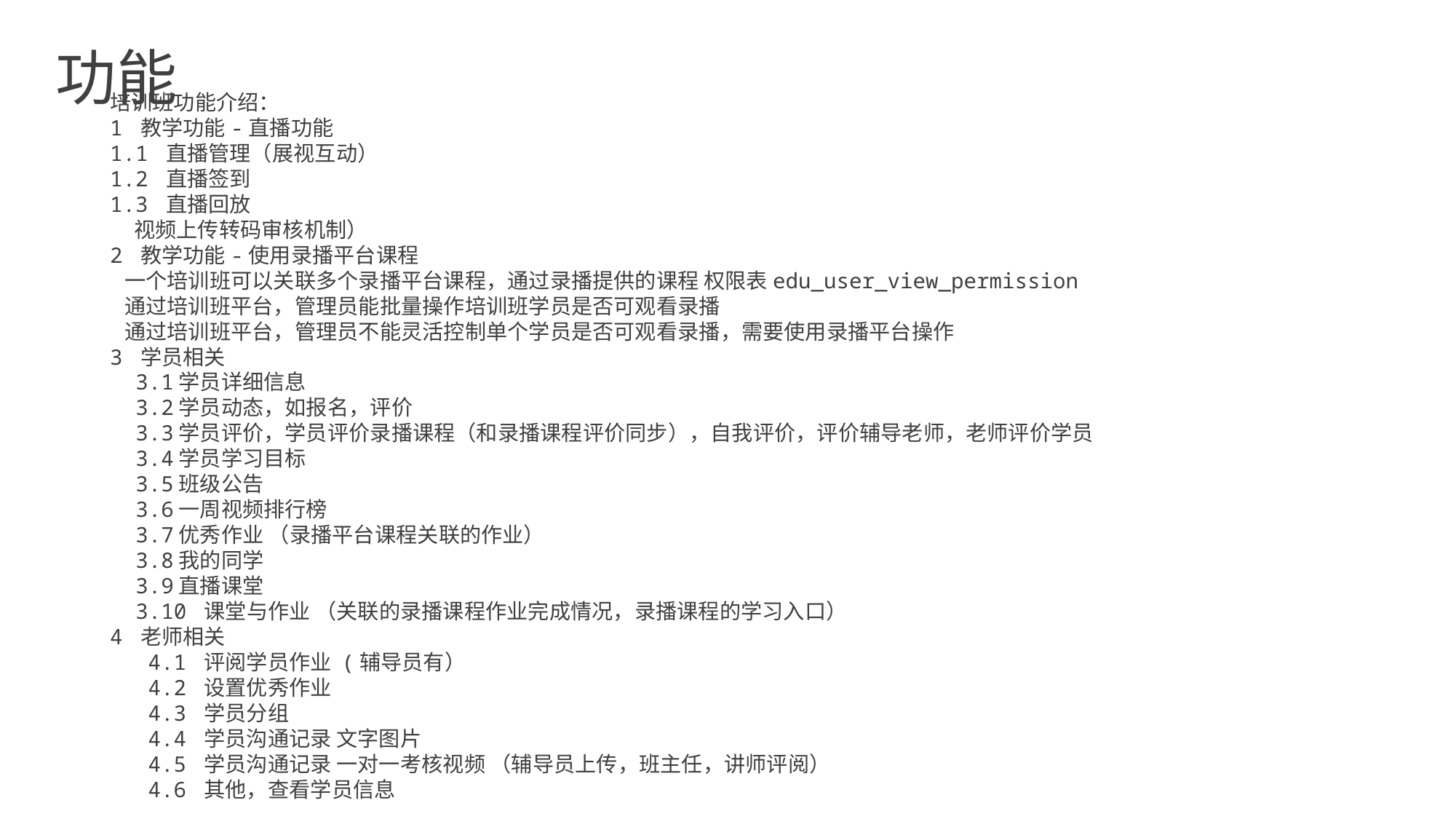

功能
培训班功能介绍：
1 教学功能-直播功能
1.1 直播管理（展视互动）
1.2 直播签到
1.3 直播回放
    视频上传转码审核机制）
2 教学功能-使用录播平台课程
  一个培训班可以关联多个录播平台课程，通过录播提供的课程 权限表edu_user_view_permission
  通过培训班平台，管理员能批量操作培训班学员是否可观看录播
  通过培训班平台，管理员不能灵活控制单个学员是否可观看录播，需要使用录播平台操作
3 学员相关
  3.1学员详细信息
  3.2学员动态，如报名，评价
  3.3学员评价，学员评价录播课程（和录播课程评价同步），自我评价，评价辅导老师，老师评价学员
  3.4学员学习目标
  3.5班级公告
  3.6一周视频排行榜
  3.7优秀作业 （录播平台课程关联的作业）
  3.8我的同学
  3.9直播课堂
  3.10 课堂与作业 （关联的录播课程作业完成情况，录播课程的学习入口）
4 老师相关
   4.1 评阅学员作业 (辅导员有）
   4.2 设置优秀作业
   4.3 学员分组
   4.4 学员沟通记录 文字图片
   4.5 学员沟通记录 一对一考核视频 （辅导员上传，班主任，讲师评阅）
   4.6 其他，查看学员信息

GET START